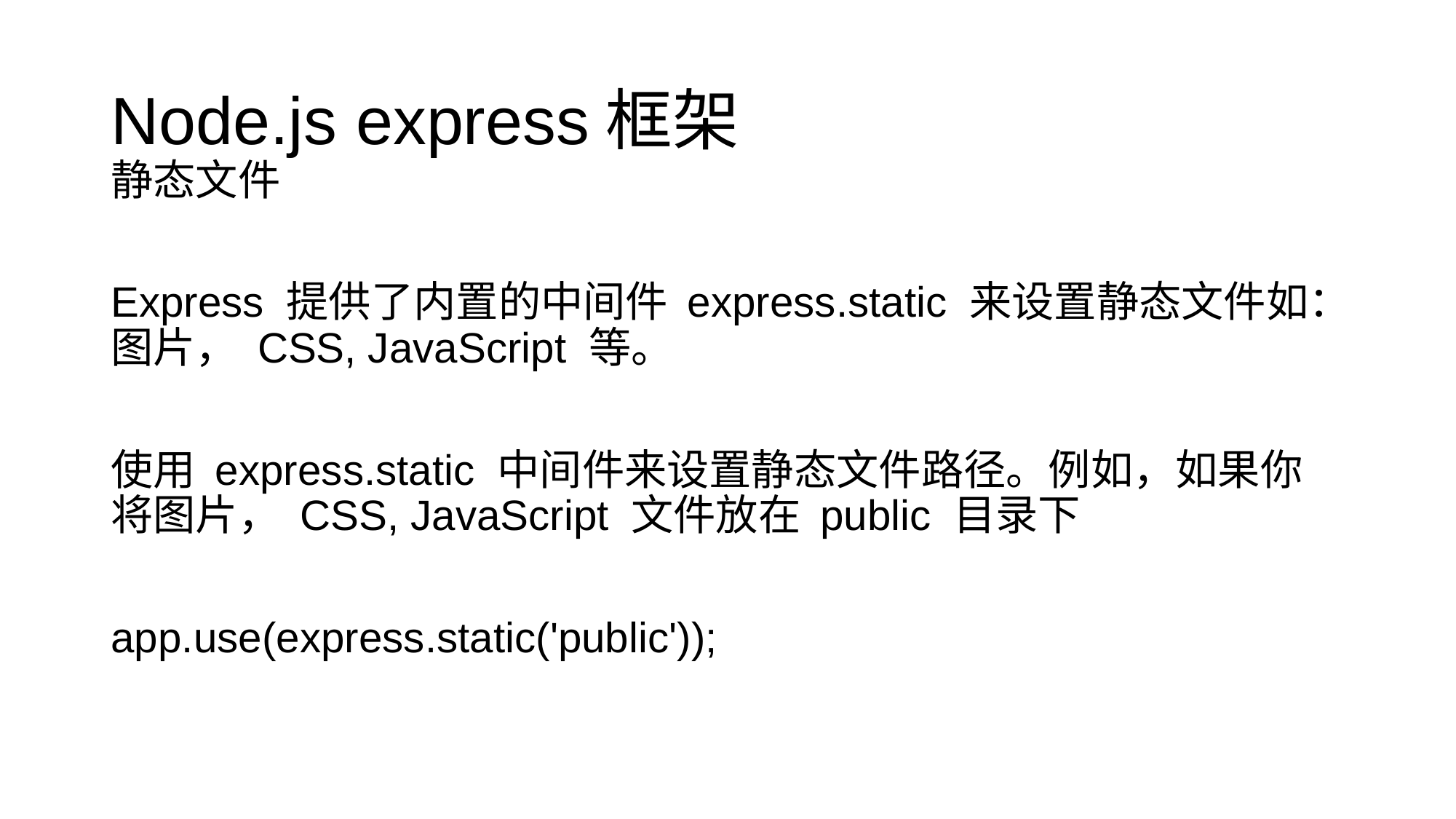

# Node.js express框架
静态文件

Express 提供了内置的中间件 express.static 来设置静态文件如：图片， CSS, JavaScript 等。

使用 express.static 中间件来设置静态文件路径。例如，如果你将图片， CSS, JavaScript 文件放在 public 目录下

app.use(express.static('public'));